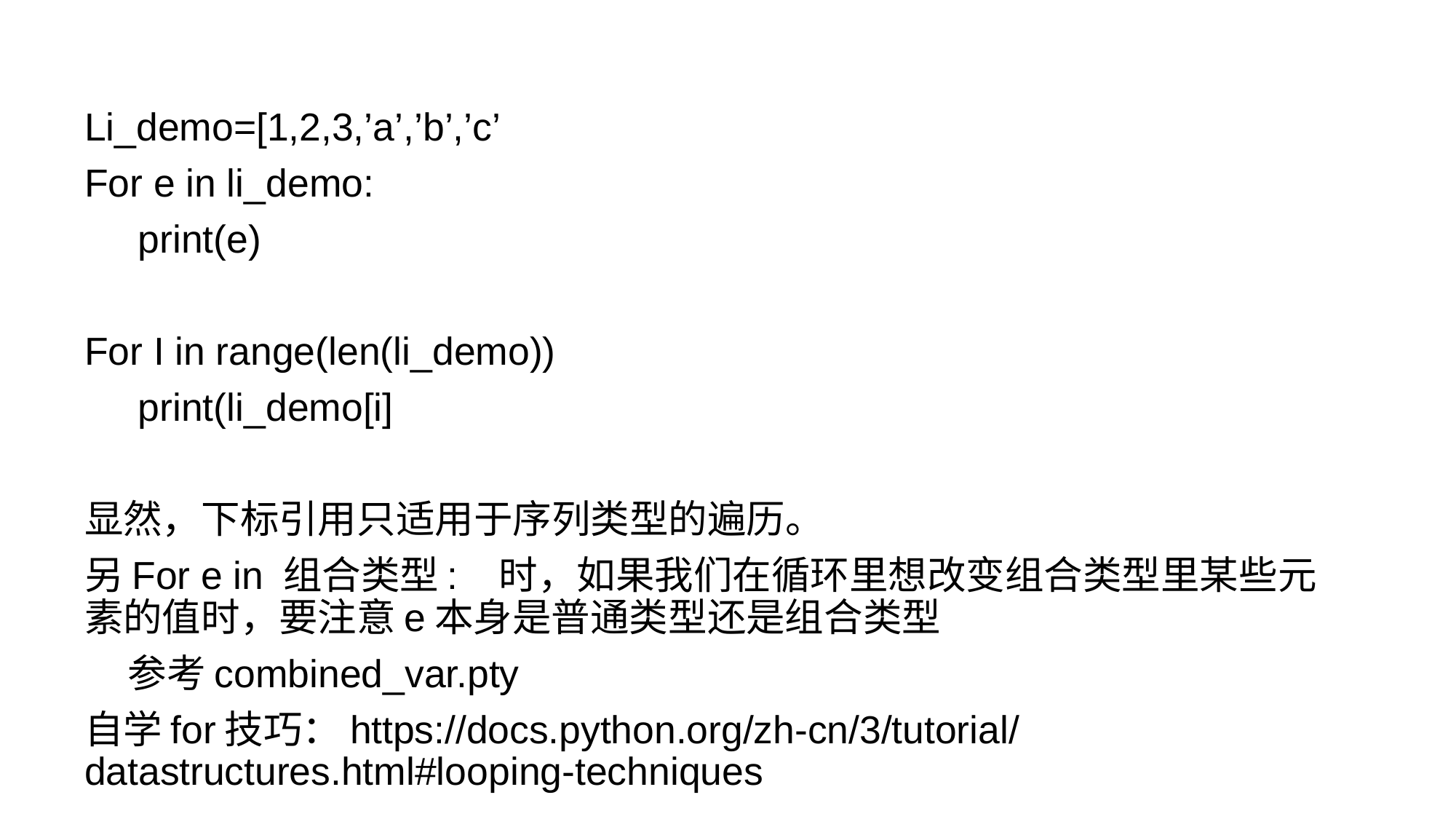

Li_demo=[1,2,3,’a’,’b’,’c’
For e in li_demo:
     print(e)

For I in range(len(li_demo))
     print(li_demo[i]

显然，下标引用只适用于序列类型的遍历。
另For e in 组合类型:   时，如果我们在循环里想改变组合类型里某些元素的值时，要注意e本身是普通类型还是组合类型
    参考combined_var.pty
自学for技巧：https://docs.python.org/zh-cn/3/tutorial/datastructures.html#looping-techniques